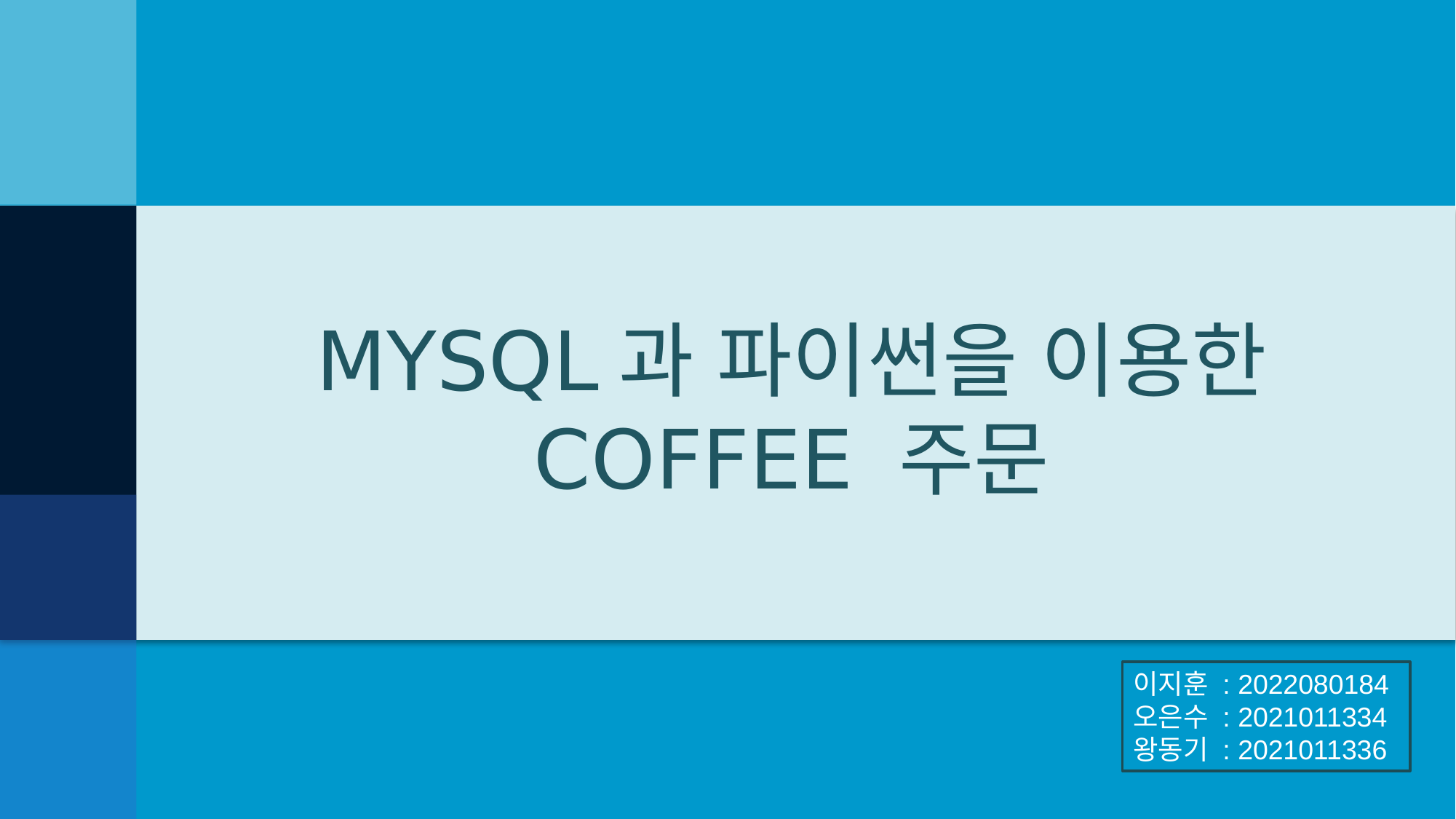

# MYSQL과 파이썬을 이용한 COFFEE 주문
이지훈 : 2022080184
오은수 : 2021011334
왕동기 : 2021011336